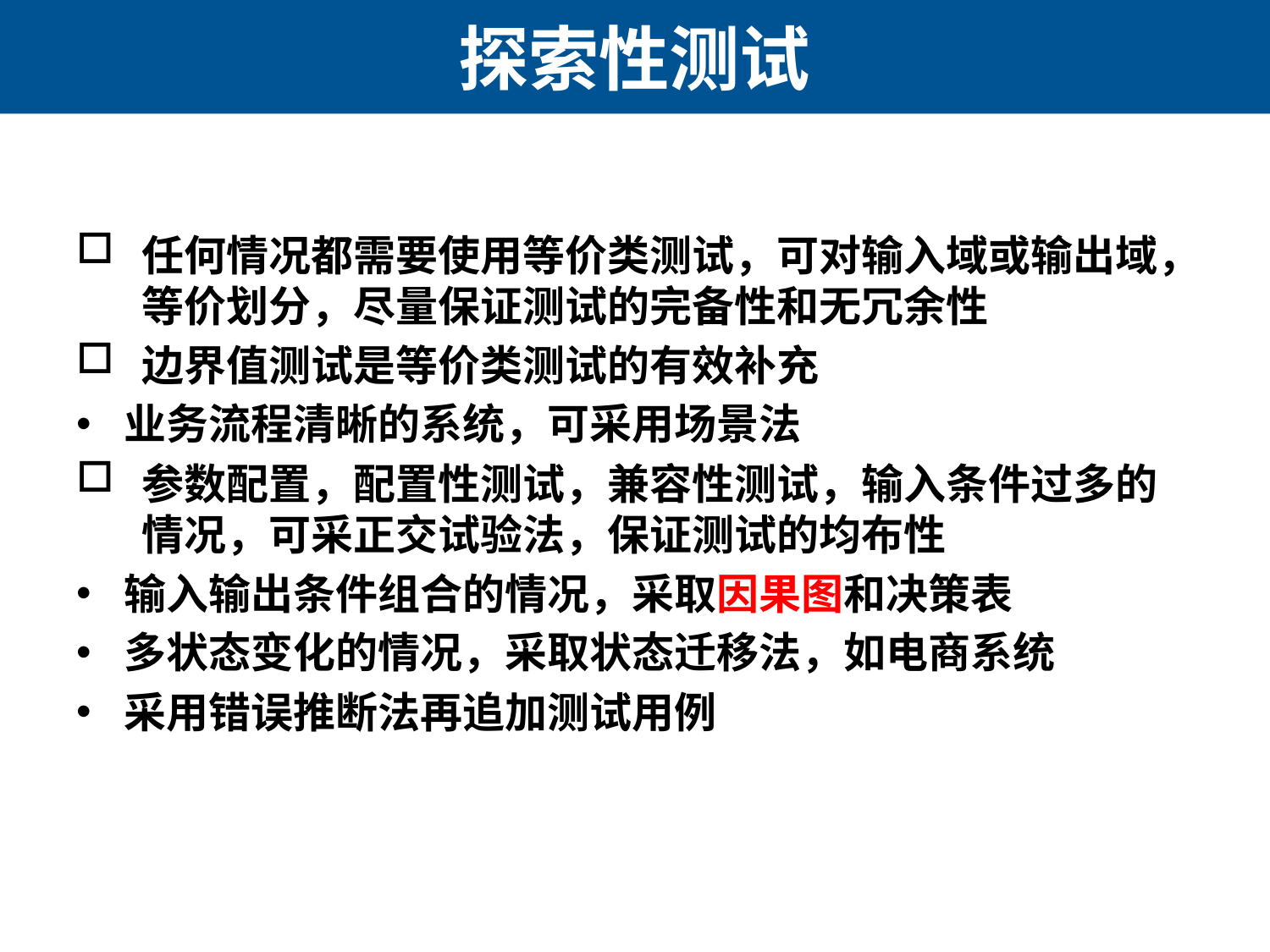

# 探索性测试
任何情况都需要使用等价类测试，可对输入域或输出域，等价划分，尽量保证测试的完备性和无冗余性
边界值测试是等价类测试的有效补充
业务流程清晰的系统，可采用场景法
参数配置，配置性测试，兼容性测试，输入条件过多的情况，可采正交试验法，保证测试的均布性
输入输出条件组合的情况，采取因果图和决策表
多状态变化的情况，采取状态迁移法，如电商系统
采用错误推断法再追加测试用例